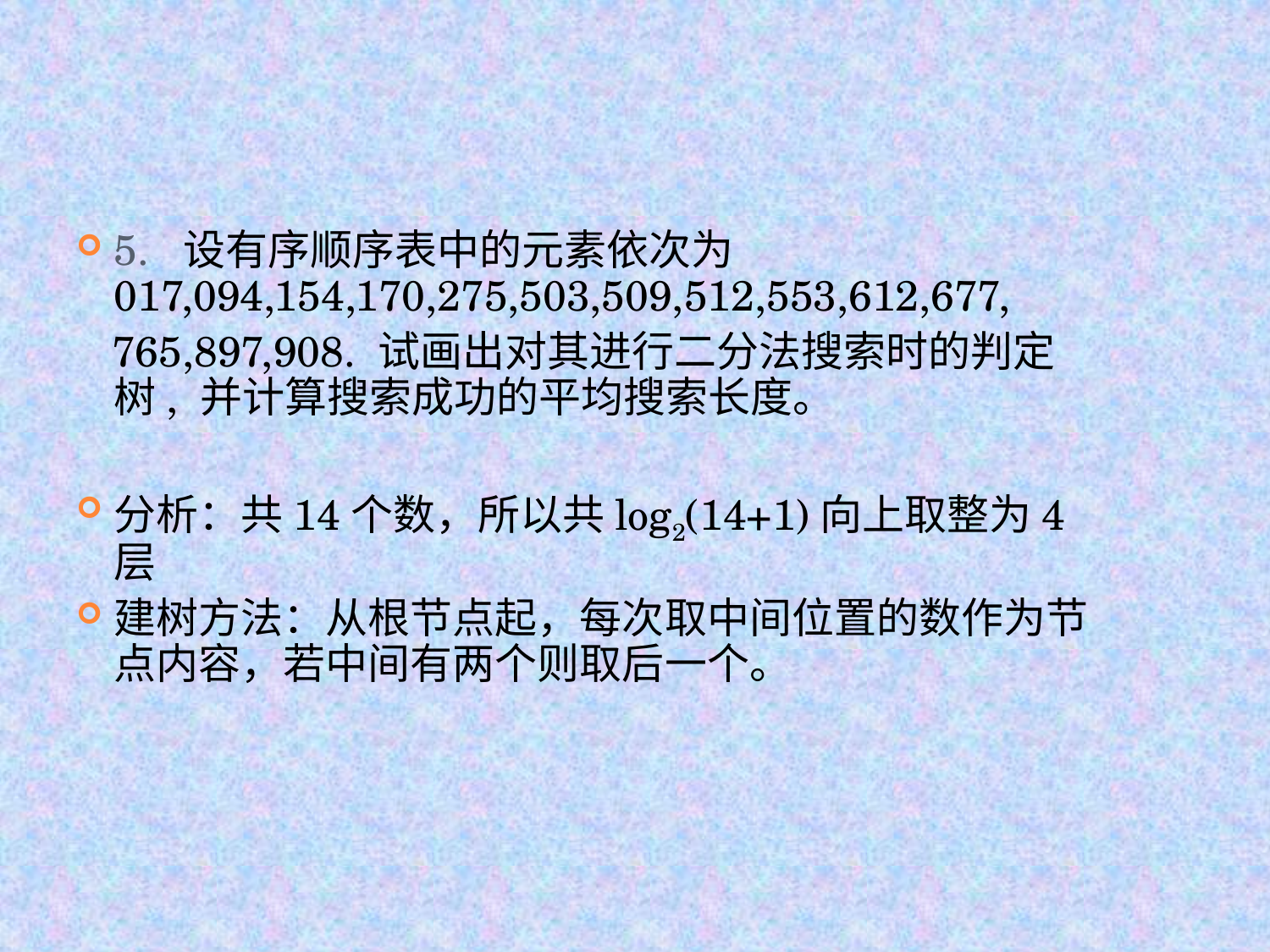

5.  设有序顺序表中的元素依次为 017,094,154,170,275,503,509,512,553,612,677,
   765,897,908. 试画出对其进行二分法搜索时的判定树, 并计算搜索成功的平均搜索长度。

分析：共14个数，所以共log2(14+1)向上取整为4层
建树方法：从根节点起，每次取中间位置的数作为节点内容，若中间有两个则取后一个。